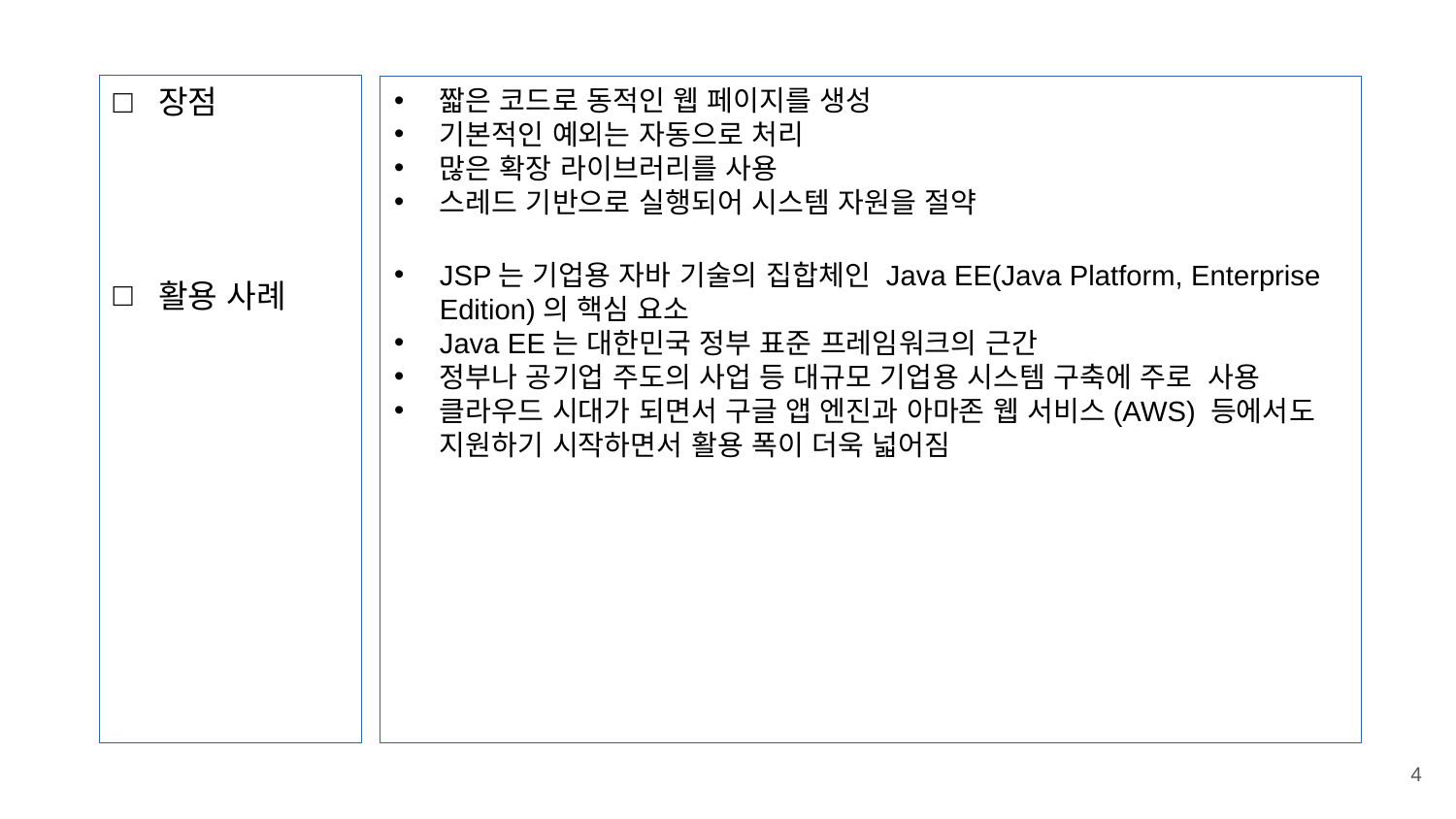

장점

활용 사례
짧은 코드로 동적인 웹 페이지를 생성
기본적인 예외는 자동으로 처리
많은 확장 라이브러리를 사용
스레드 기반으로 실행되어 시스템 자원을 절약

JSP는 기업용 자바 기술의 집합체인 Java EE(Java Platform, Enterprise Edition)의 핵심 요소
Java EE는 대한민국 정부 표준 프레임워크의 근간
정부나 공기업 주도의 사업 등 대규모 기업용 시스템 구축에 주로  사용
클라우드 시대가 되면서 구글 앱 엔진과 아마존 웹 서비스(AWS) 등에서도 지원하기 시작하면서 활용 폭이 더욱 넓어짐
4